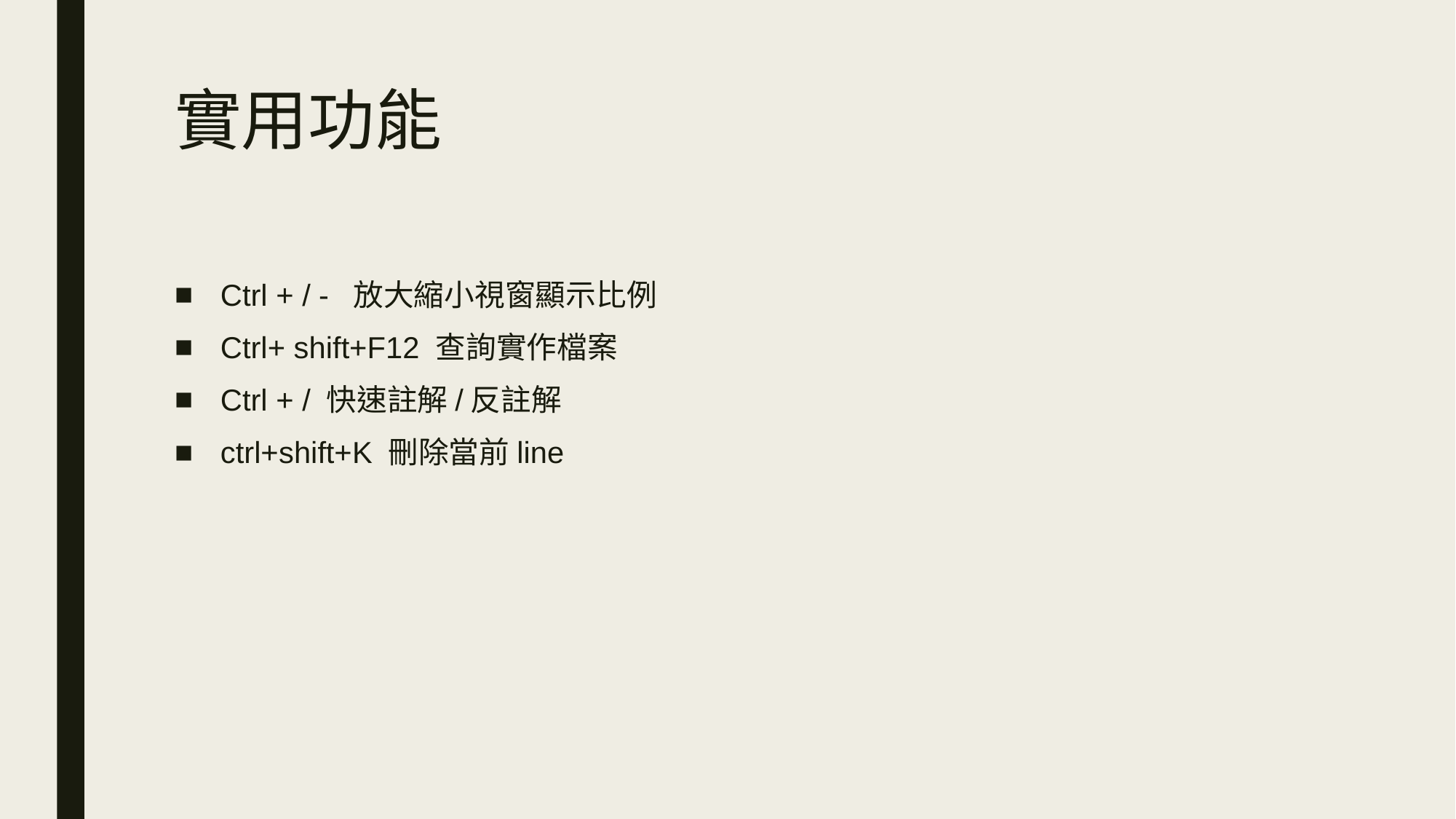

# 實用功能
Ctrl + / -  放大縮小視窗顯示比例
Ctrl+ shift+F12 查詢實作檔案
Ctrl + / 快速註解/反註解
ctrl+shift+K 刪除當前line